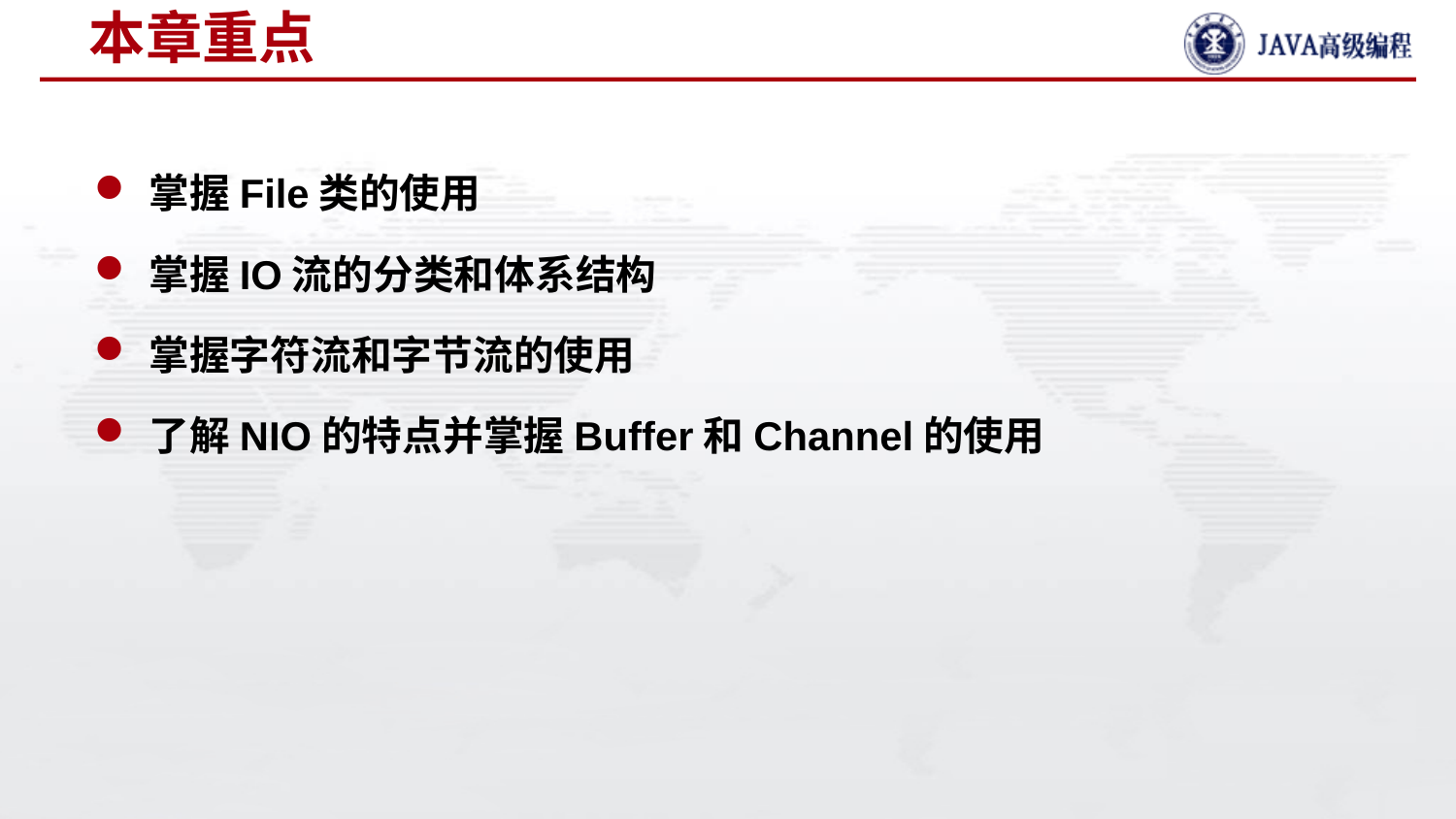

# 本章重点
掌握File类的使用
掌握IO流的分类和体系结构
掌握字符流和字节流的使用
了解NIO的特点并掌握Buffer和Channel的使用